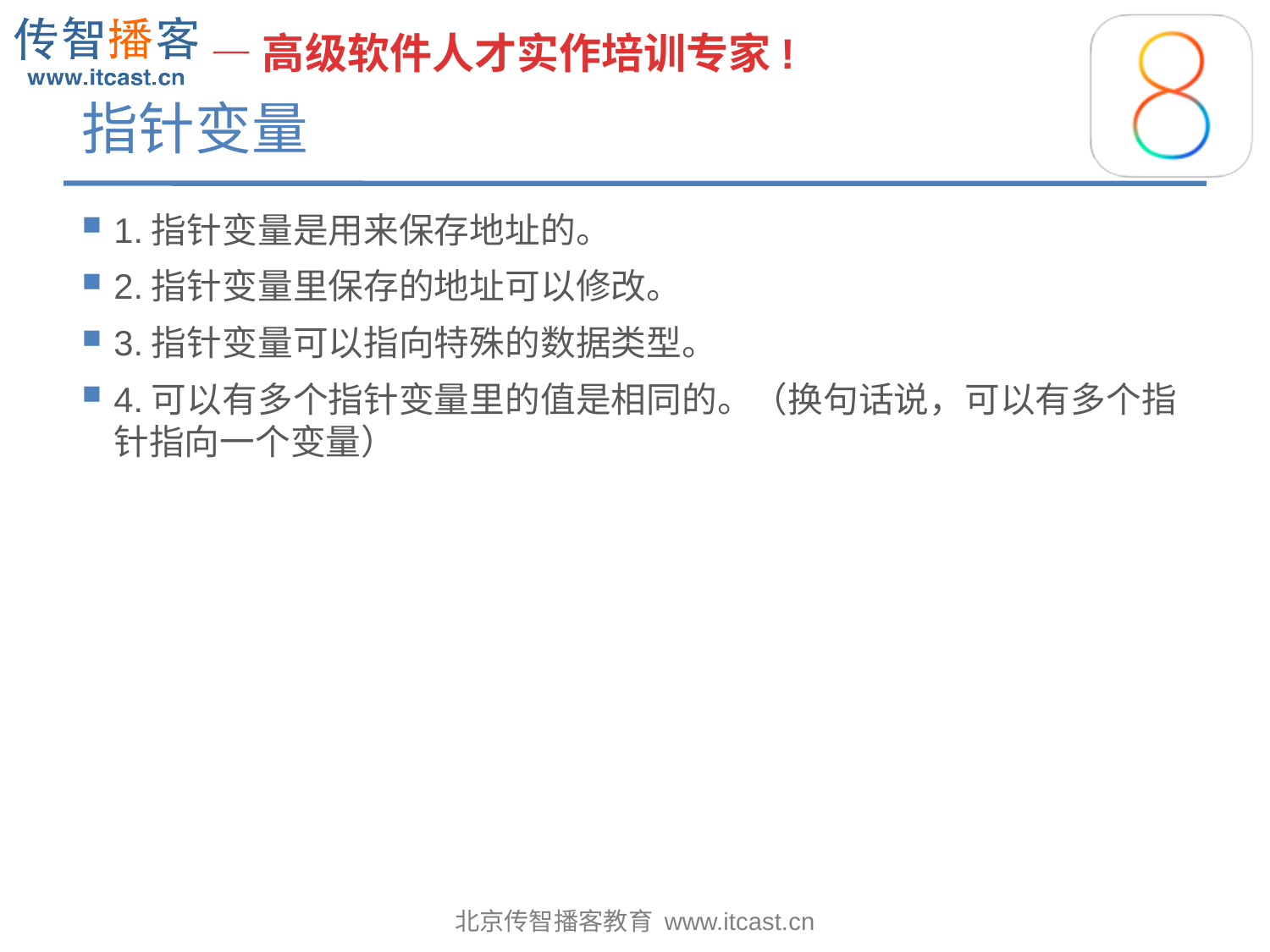

# 指针变量
1.指针变量是用来保存地址的。
2.指针变量里保存的地址可以修改。
3.指针变量可以指向特殊的数据类型。
4.可以有多个指针变量里的值是相同的。（换句话说，可以有多个指针指向一个变量）